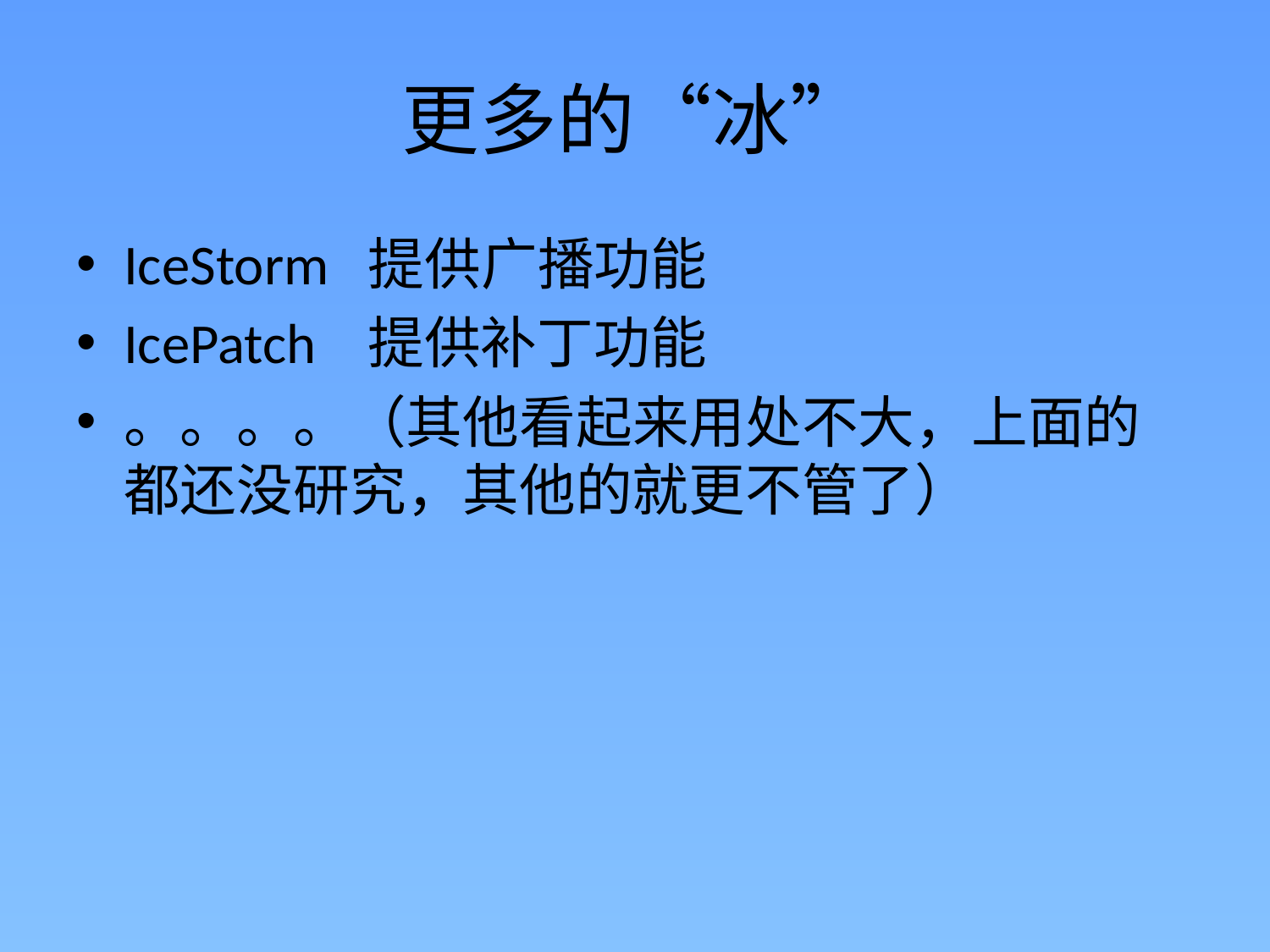

# 更多的“冰”
IceStorm  提供广播功能
IcePatch   提供补丁功能
。。。。（其他看起来用处不大，上面的都还没研究，其他的就更不管了）